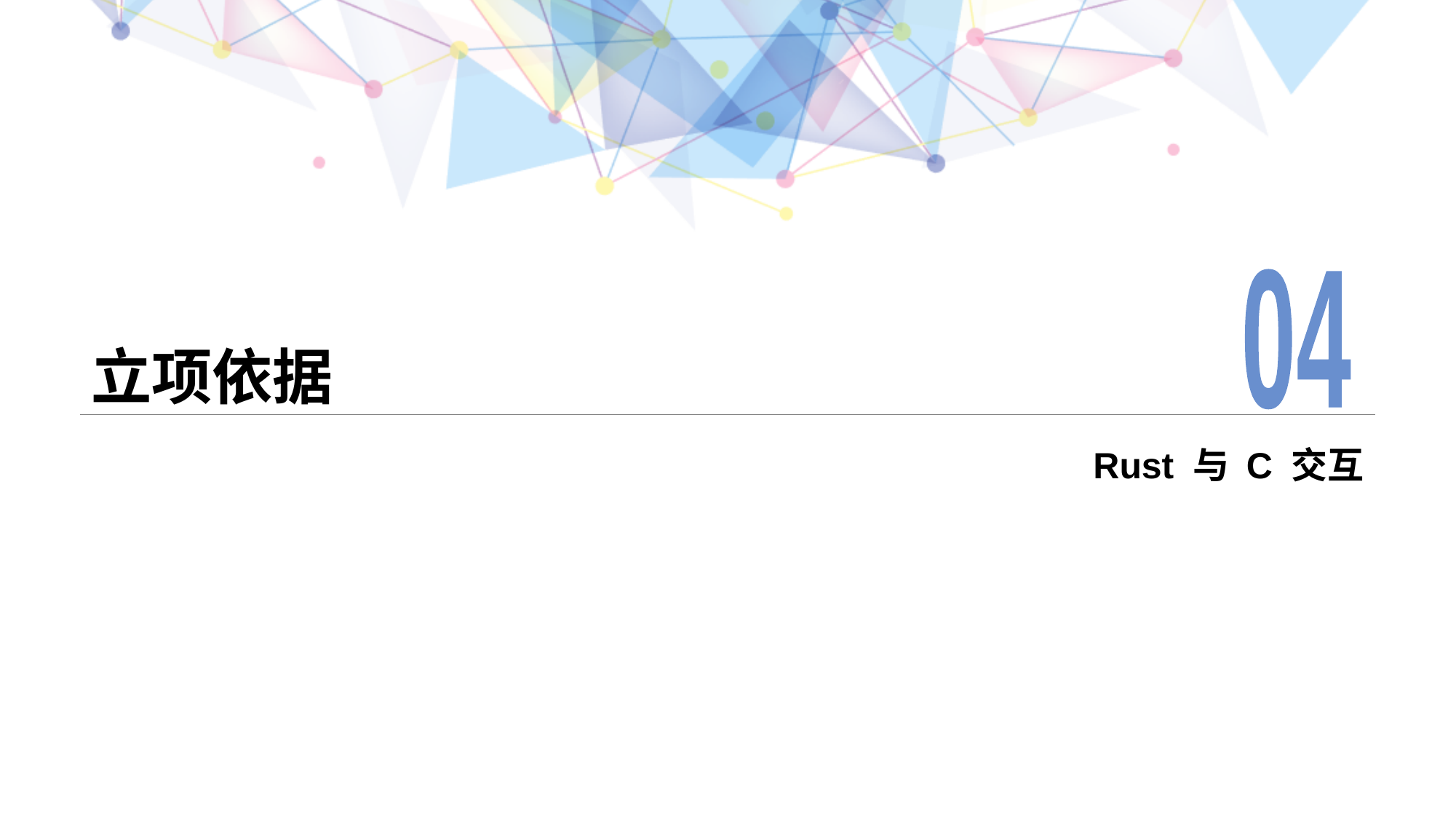

04
# 立项依据
Rust 与 C 交互